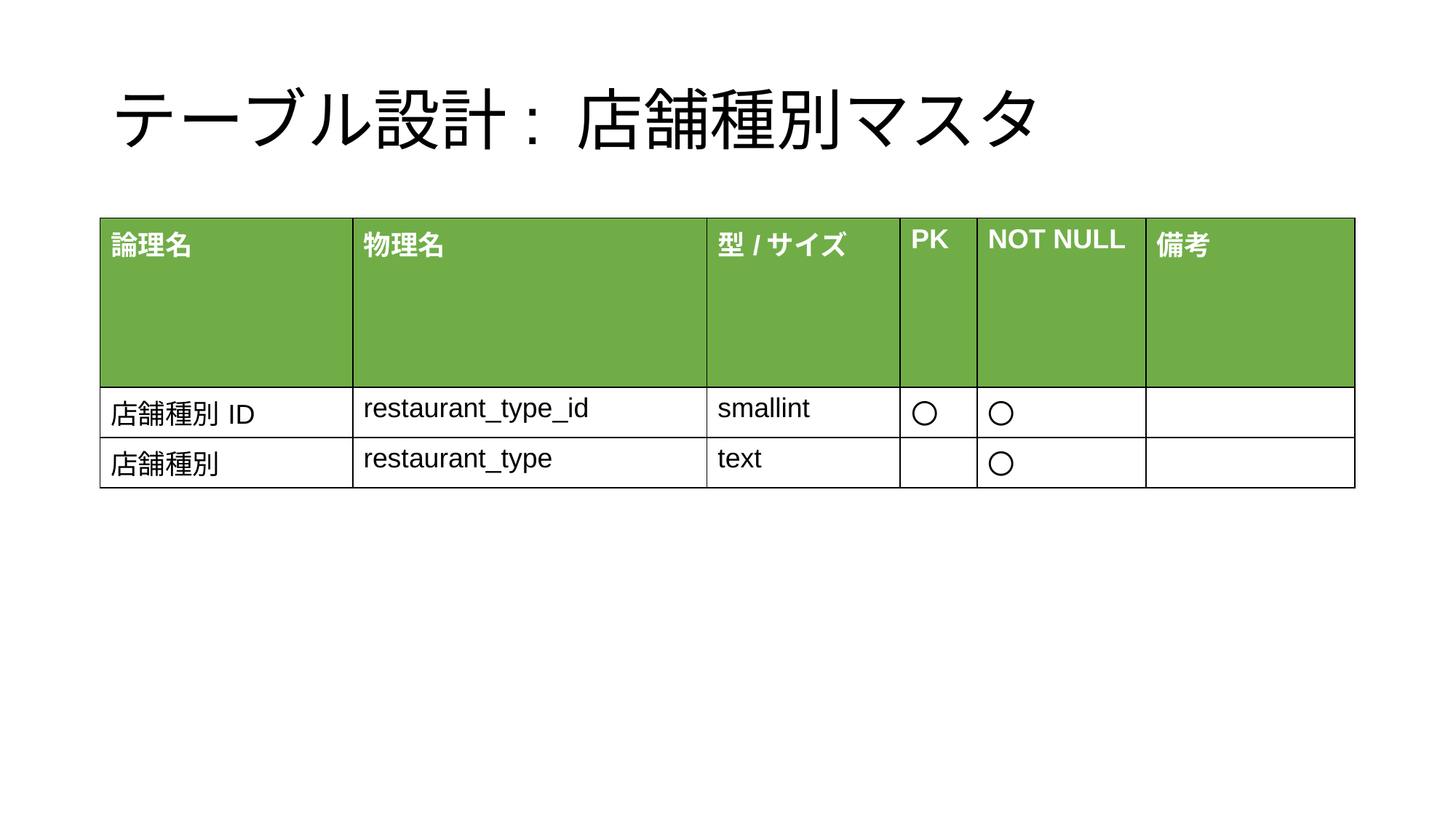

# テーブル設計: 店舗種別マスタ
| 論理名 | 物理名 | 型/サイズ | PK | NOT NULL | 備考 |
| --- | --- | --- | --- | --- | --- |
| 店舗種別ID | restaurant\_type\_id | smallint | 〇 | 〇 |  |
| 店舗種別 | restaurant\_type | text |  | 〇 |  |